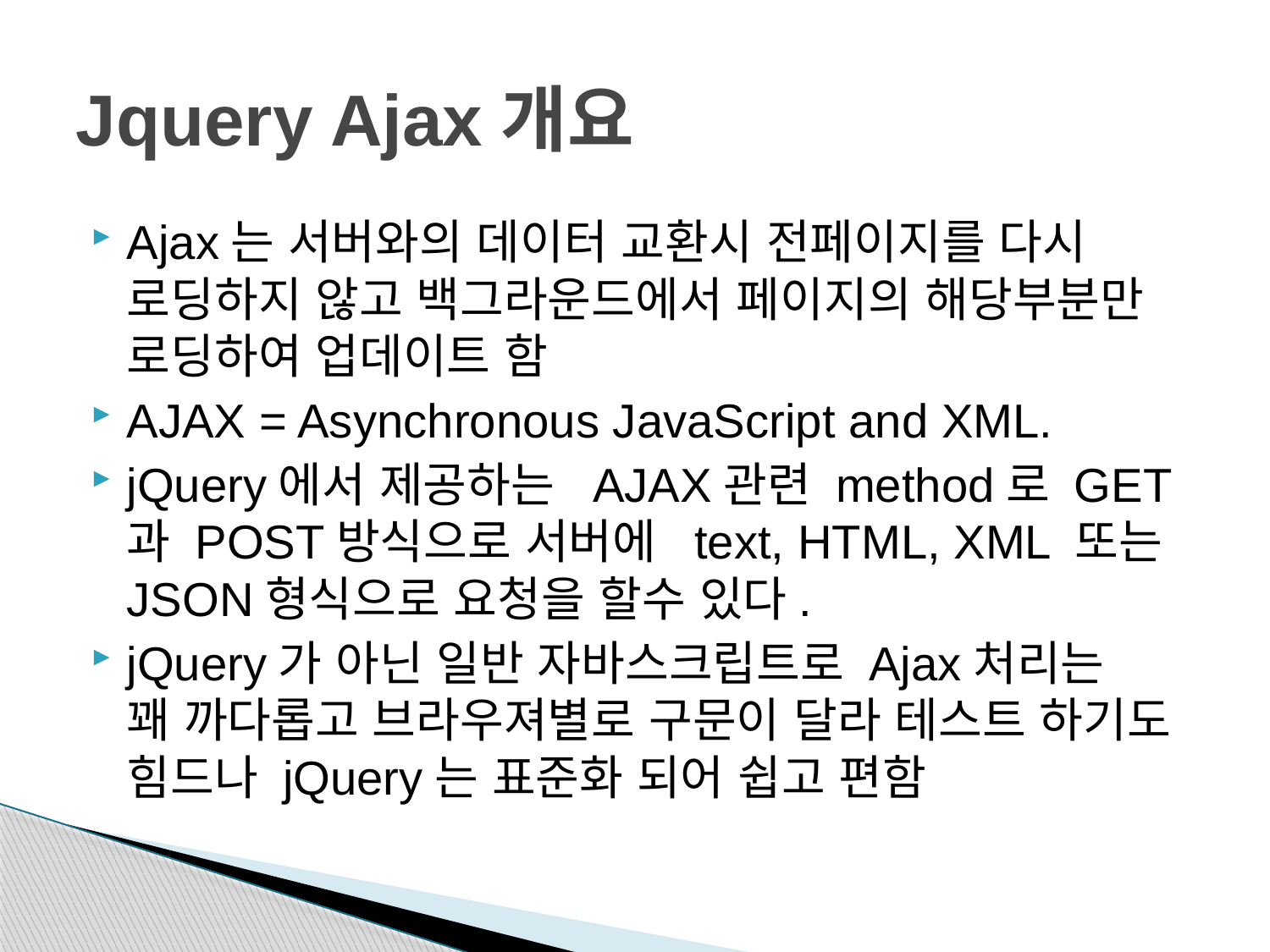

# Jquery Ajax개요
Ajax는 서버와의 데이터 교환시 전페이지를 다시
로딩하지 않고 백그라운드에서 페이지의 해당부분만 로딩하여 업데이트 함
AJAX = Asynchronous JavaScript and XML.
jQuery에서 제공하는  AJAX관련 method로 GET과 POST방식으로 서버에  text, HTML, XML 또는 JSON형식으로 요청을 할수 있다.
jQuery가 아닌 일반 자바스크립트로 Ajax처리는
꽤 까다롭고 브라우져별로 구문이 달라 테스트 하기도 힘드나 jQuery는 표준화 되어 쉽고 편함